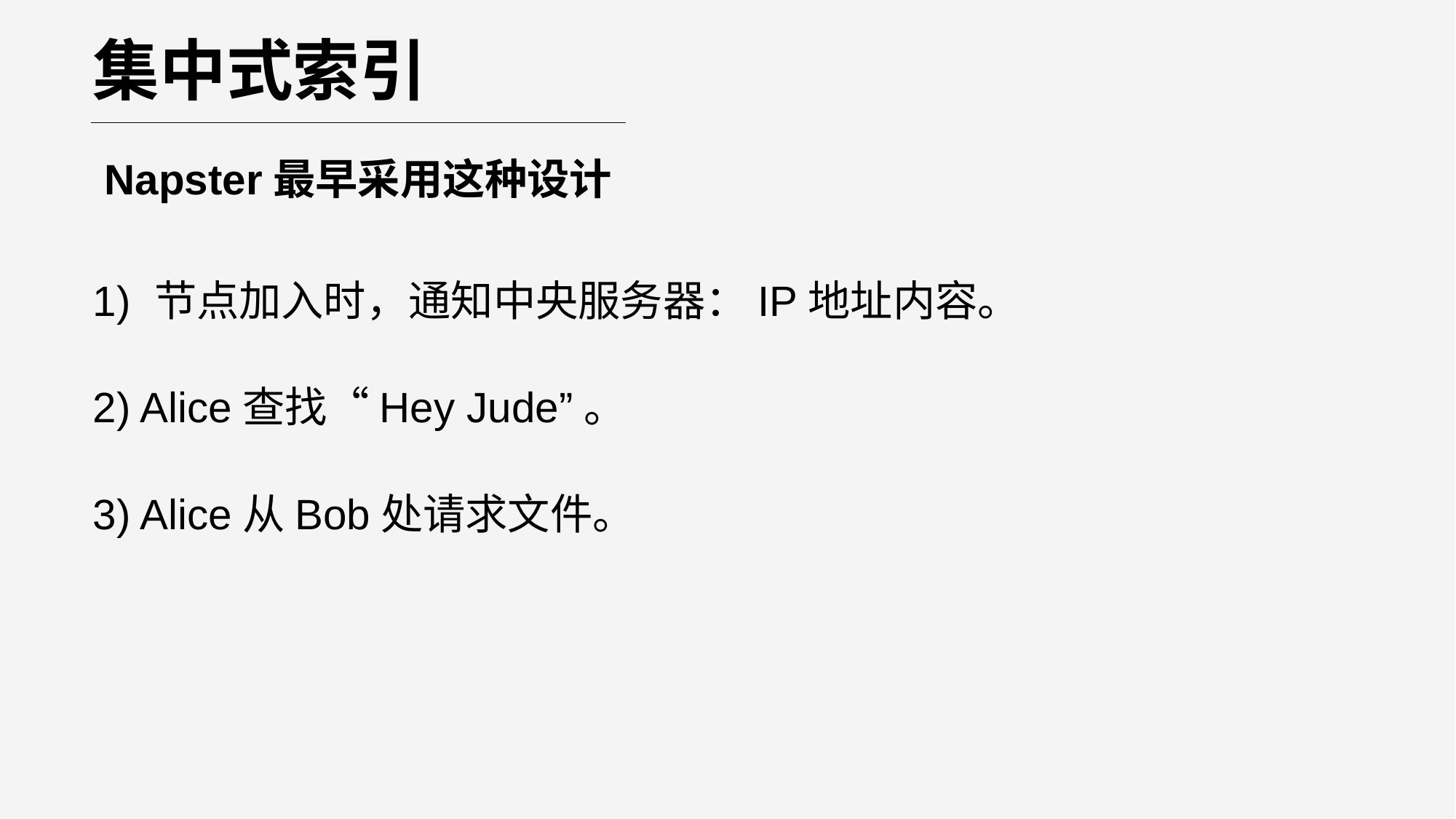

# 集中式索引
 Napster最早采用这种设计

节点加入时，通知中央服务器：IP地址内容。
2) Alice查找“Hey Jude”。
3) Alice从Bob处请求文件。